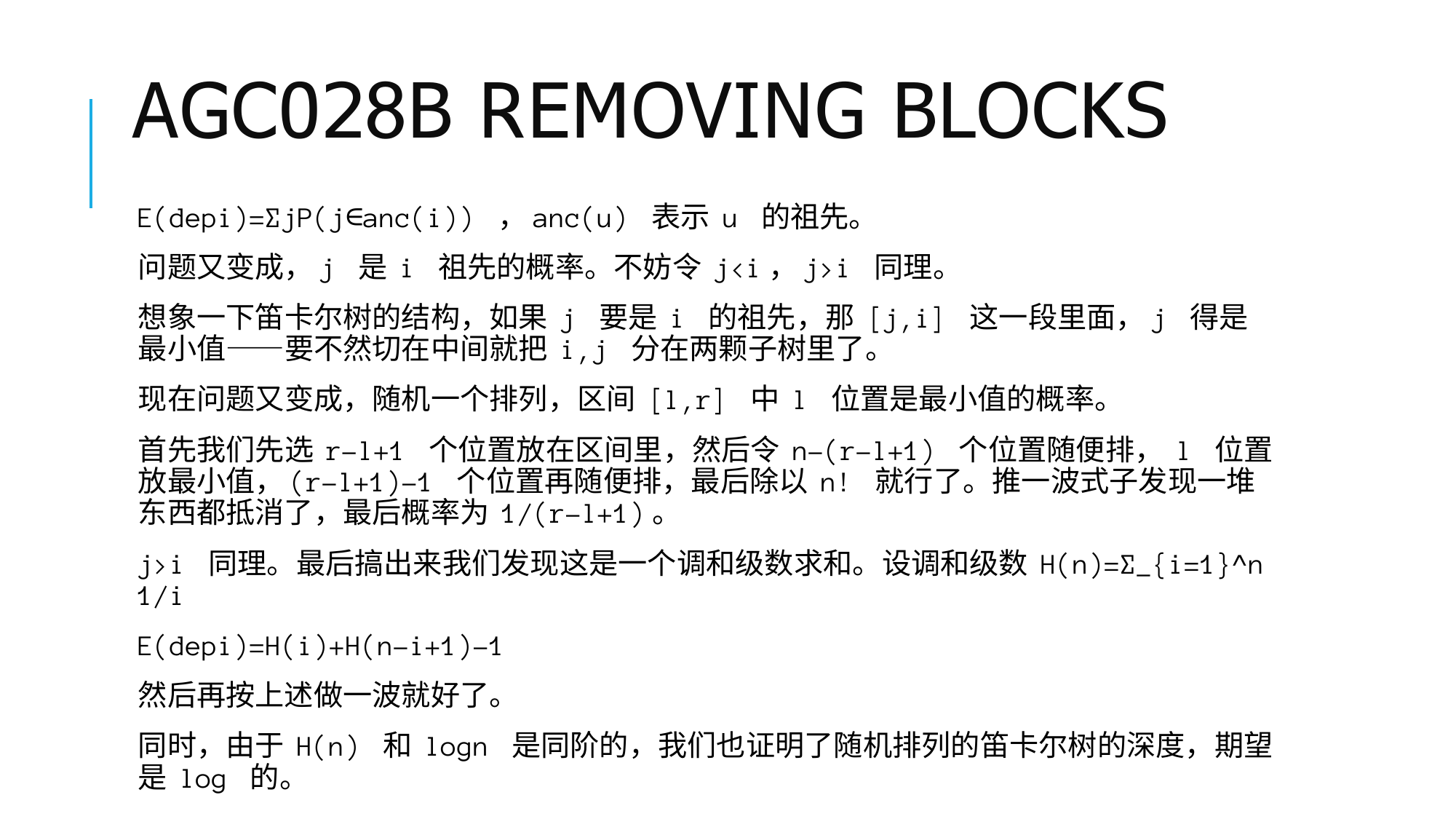

# agc028B Removing Blocks
E(depi)=∑jP(j∈anc(i)) ，anc(u) 表示 u 的祖先。
问题又变成，j 是 i 祖先的概率。不妨令 j<i，j>i 同理。
想象一下笛卡尔树的结构，如果 j 要是 i 的祖先，那 [j,i] 这一段里面，j 得是最小值——要不然切在中间就把 i,j 分在两颗子树里了。
现在问题又变成，随机一个排列，区间 [l,r] 中 l 位置是最小值的概率。
首先我们先选 r−l+1 个位置放在区间里，然后令 n−(r−l+1) 个位置随便排， l 位置放最小值，(r−l+1)−1 个位置再随便排，最后除以 n! 就行了。推一波式子发现一堆东西都抵消了，最后概率为 1/(r−l+1)。
j>i 同理。最后搞出来我们发现这是一个调和级数求和。设调和级数 H(n)=∑_{i=1}^n 1/i
E(depi)=H(i)+H(n−i+1)−1
然后再按上述做一波就好了。
同时，由于 H(n) 和 logn 是同阶的，我们也证明了随机排列的笛卡尔树的深度，期望是 log 的。